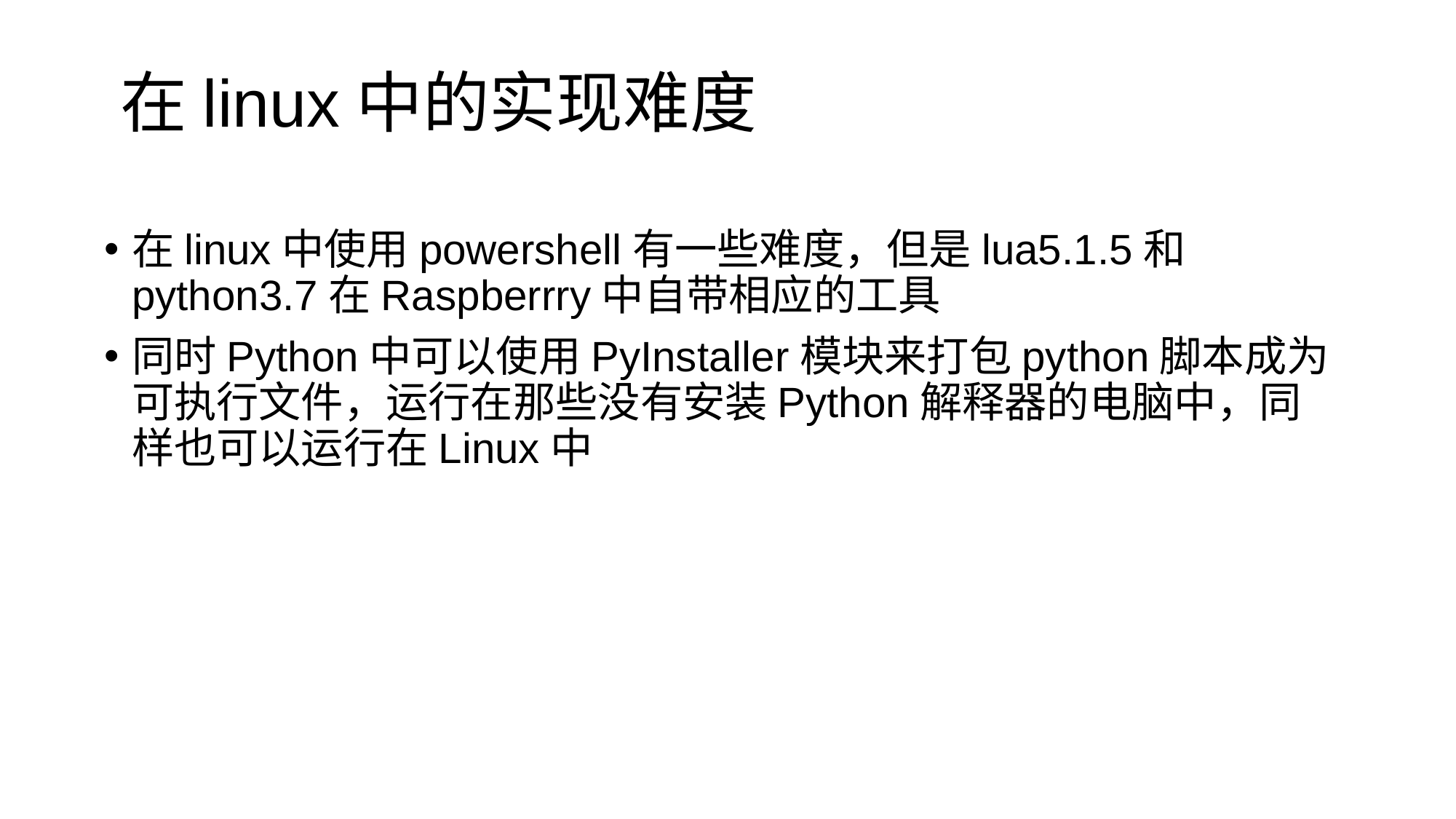

在linux中的实现难度
在linux中使用powershell有一些难度，但是lua5.1.5和python3.7在Raspberrry中自带相应的工具
同时Python中可以使用PyInstaller模块来打包python脚本成为可执行文件，运行在那些没有安装Python解释器的电脑中，同样也可以运行在Linux中